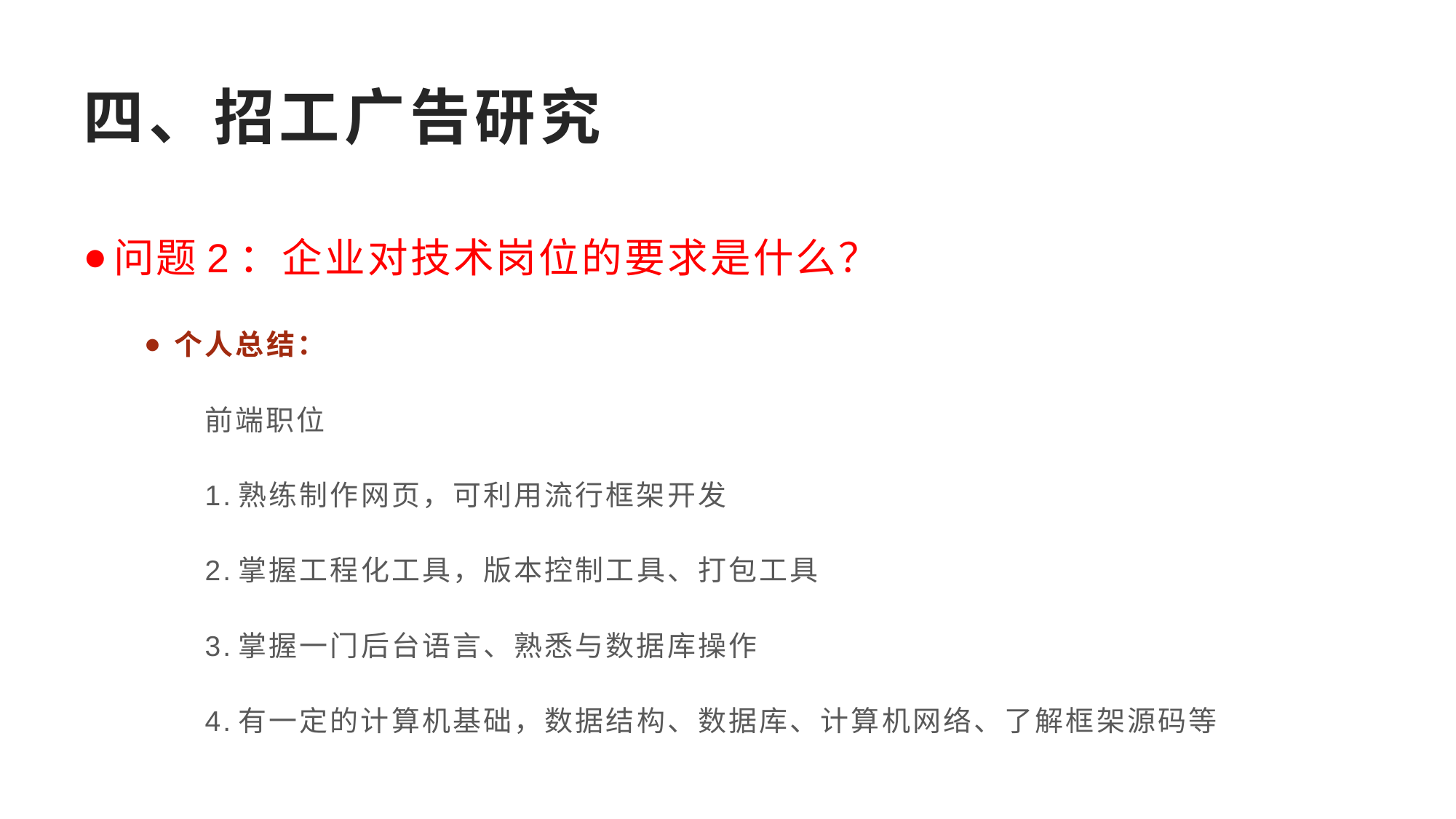

# 四、招工广告研究
问题2：企业对技术岗位的要求是什么？
个人总结：
前端职位
1.熟练制作网页，可利用流行框架开发
2.掌握工程化工具，版本控制工具、打包工具
3.掌握一门后台语言、熟悉与数据库操作
4.有一定的计算机基础，数据结构、数据库、计算机网络、了解框架源码等